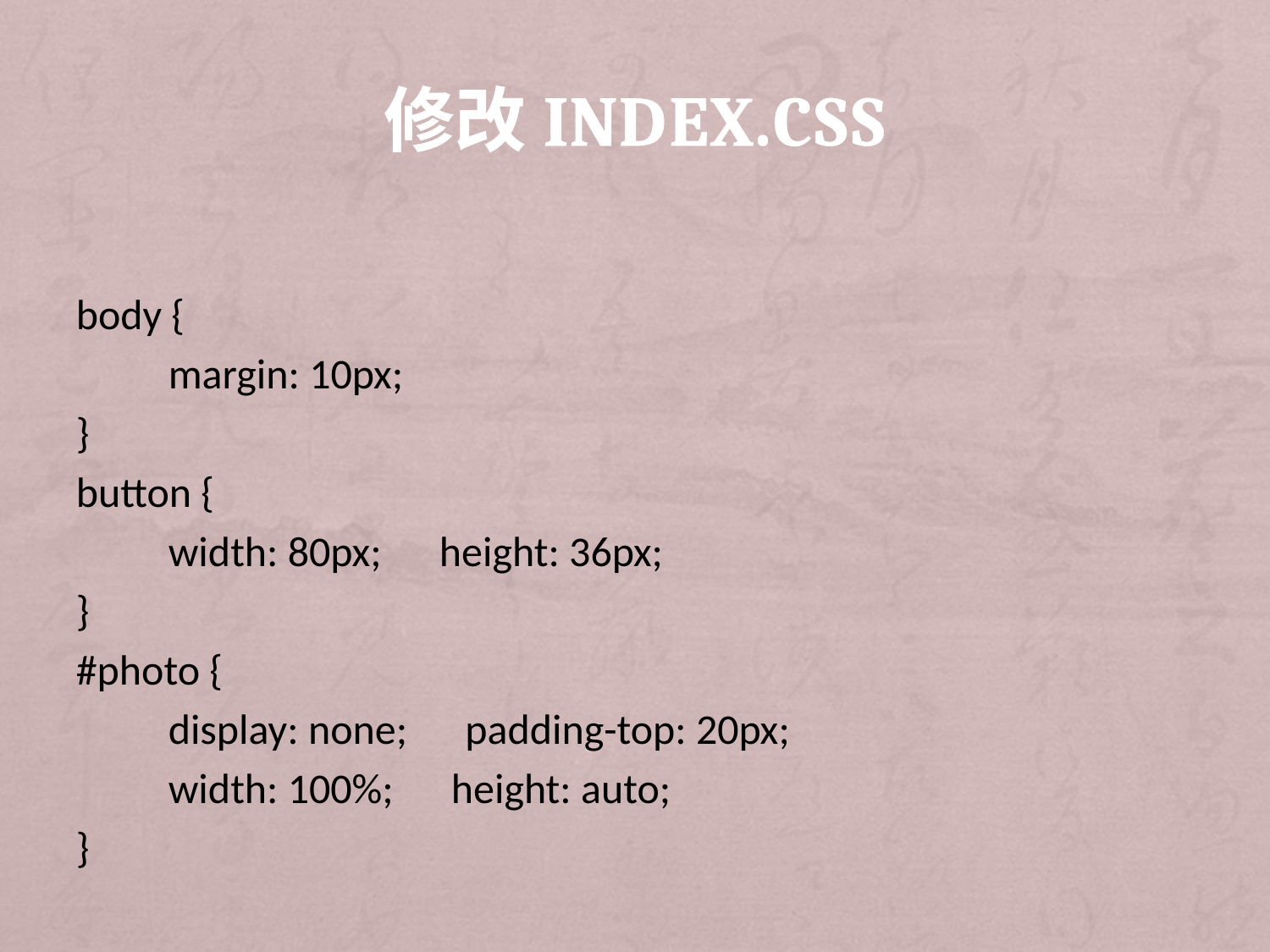

# 修改index.CSS

body {
　　margin: 10px;
}
button {
　　width: 80px;　height: 36px;
}
#photo {
　　display: none;　padding-top: 20px;
　　width: 100%;　height: auto;
}